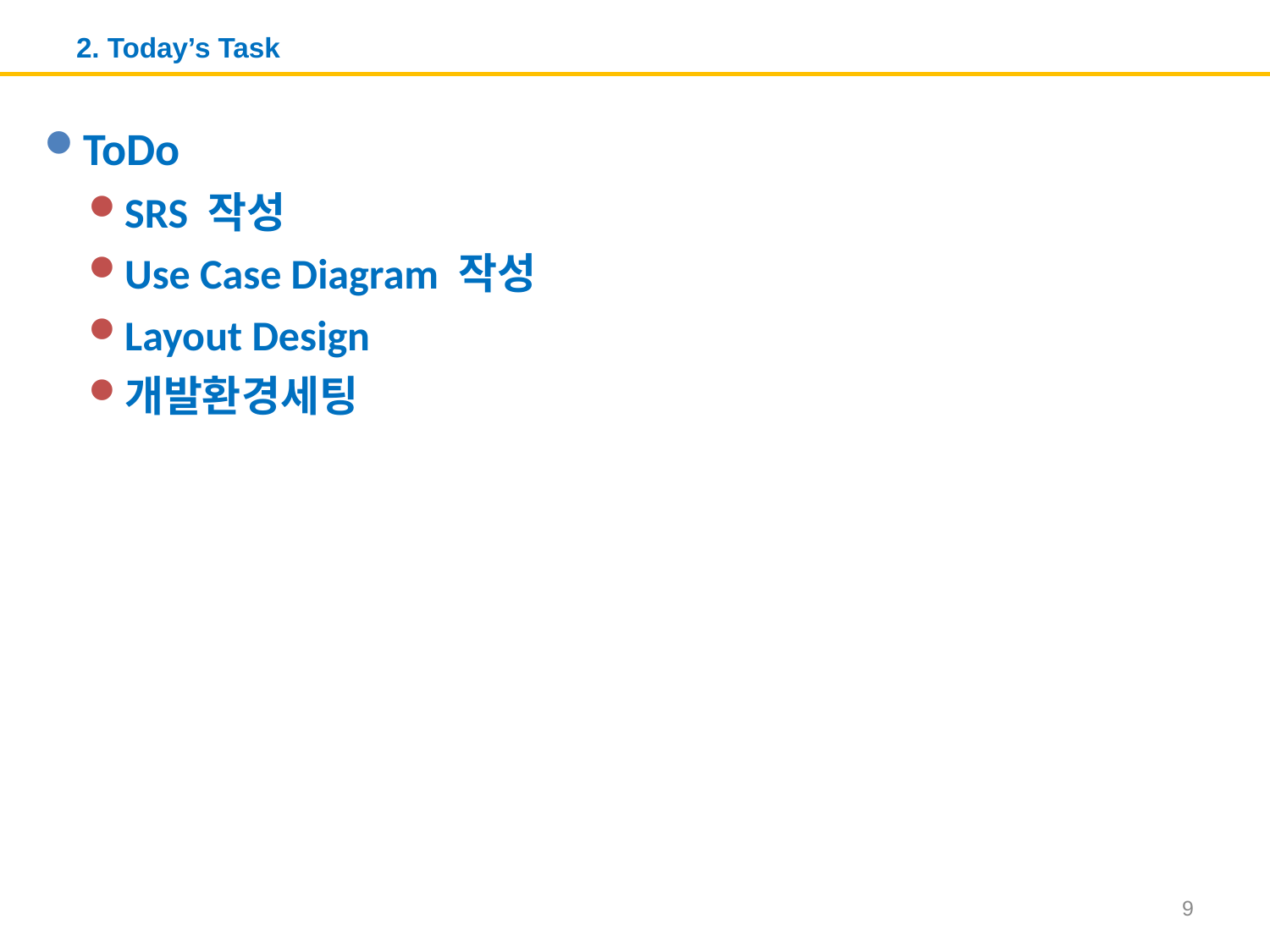

# 2. Today’s Task
ToDo
SRS 작성
Use Case Diagram 작성
Layout Design
개발환경세팅

9